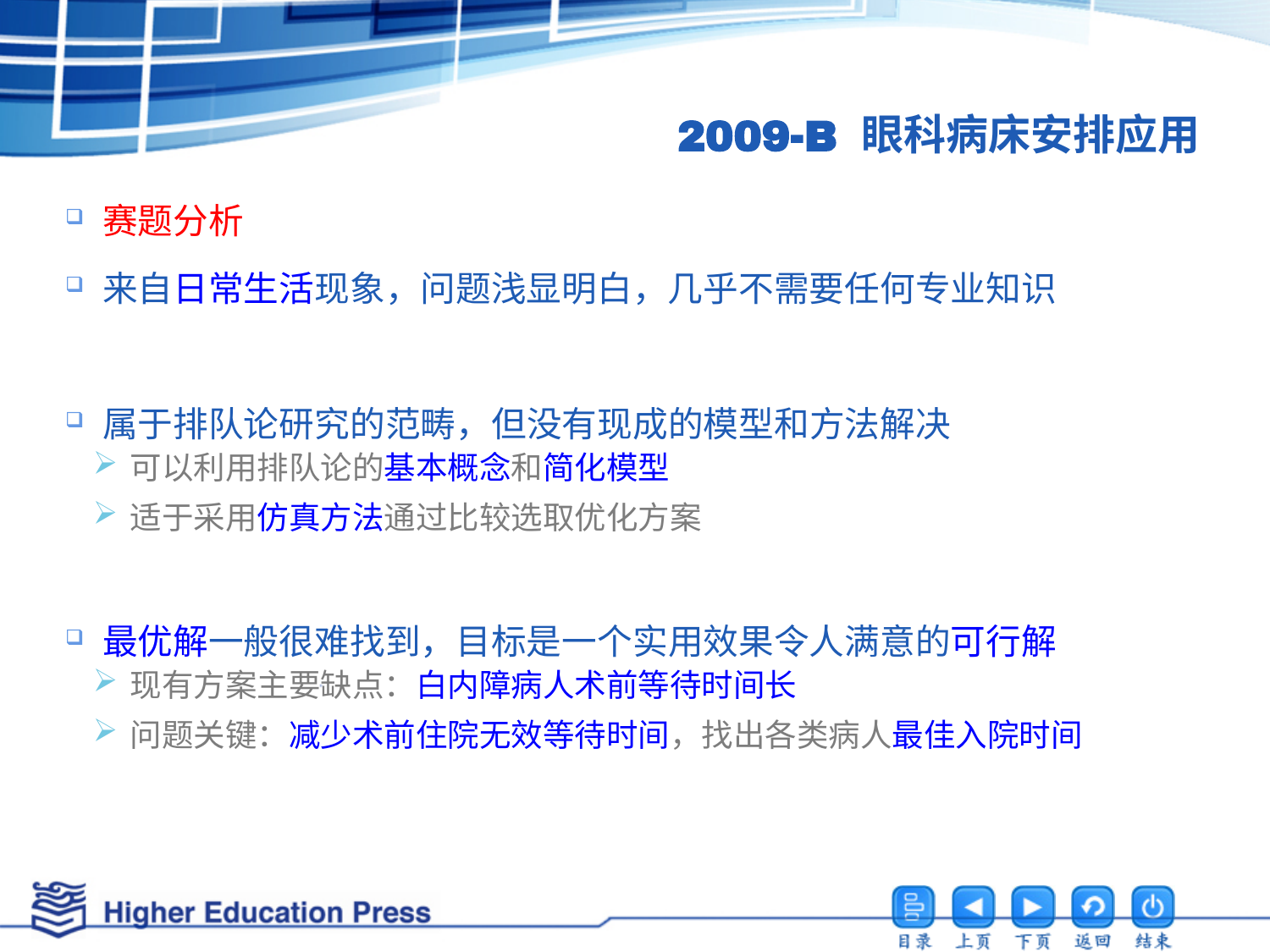

# 2009-B 眼科病床安排应用
赛题分析
来自日常生活现象，问题浅显明白，几乎不需要任何专业知识

属于排队论研究的范畴，但没有现成的模型和方法解决
可以利用排队论的基本概念和简化模型
适于采用仿真方法通过比较选取优化方案

最优解一般很难找到，目标是一个实用效果令人满意的可行解
现有方案主要缺点：白内障病人术前等待时间长
问题关键：减少术前住院无效等待时间，找出各类病人最佳入院时间